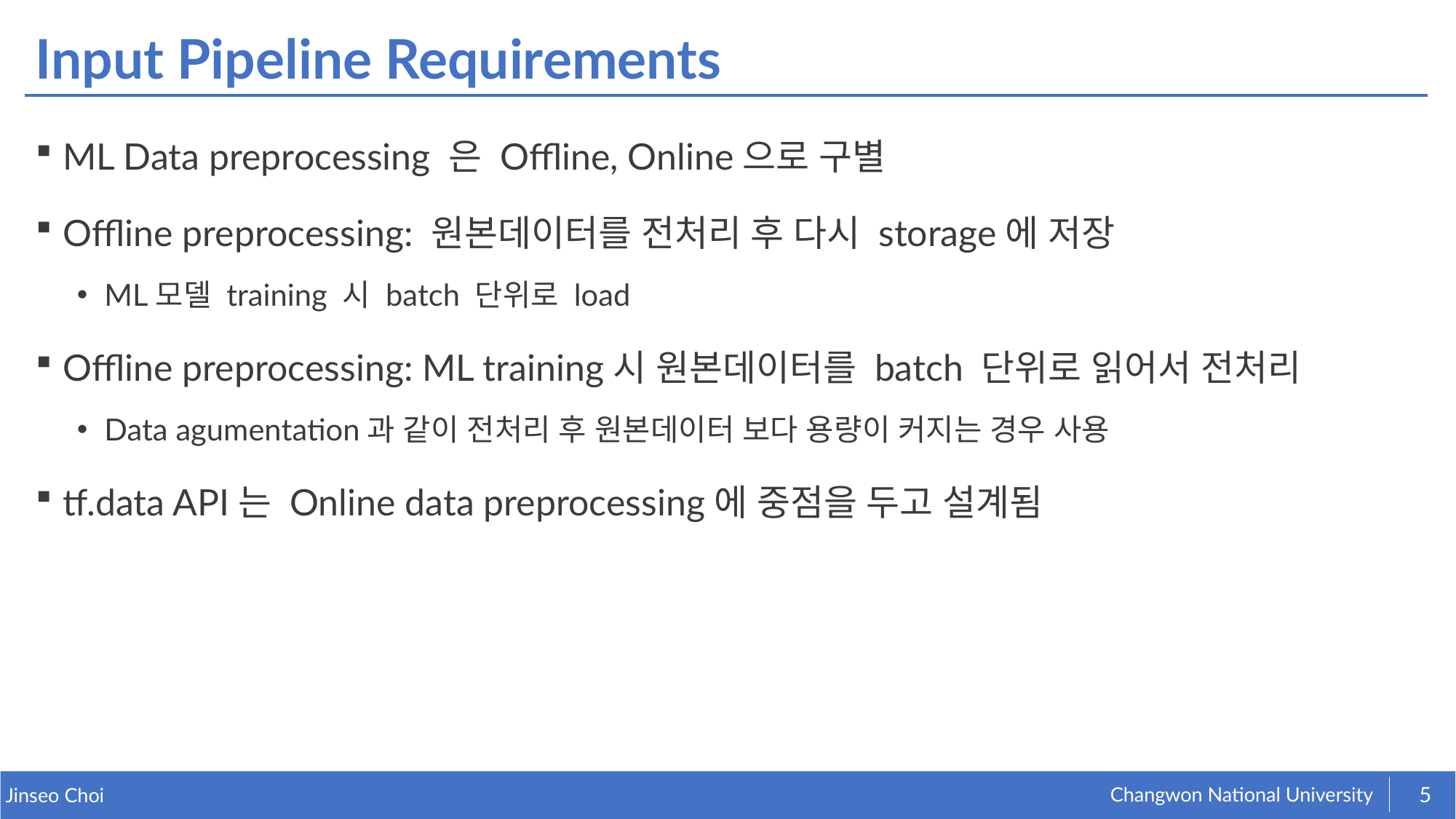

# Input Pipeline Requirements
ML Data preprocessing 은 Offline, Online으로 구별
Offline preprocessing: 원본데이터를 전처리 후 다시 storage에 저장
ML모델 training 시 batch 단위로 load
Offline preprocessing: ML training시 원본데이터를 batch 단위로 읽어서 전처리
Data agumentation과 같이 전처리 후 원본데이터 보다 용량이 커지는 경우 사용
tf.data API는 Online data preprocessing에 중점을 두고 설계됨

5